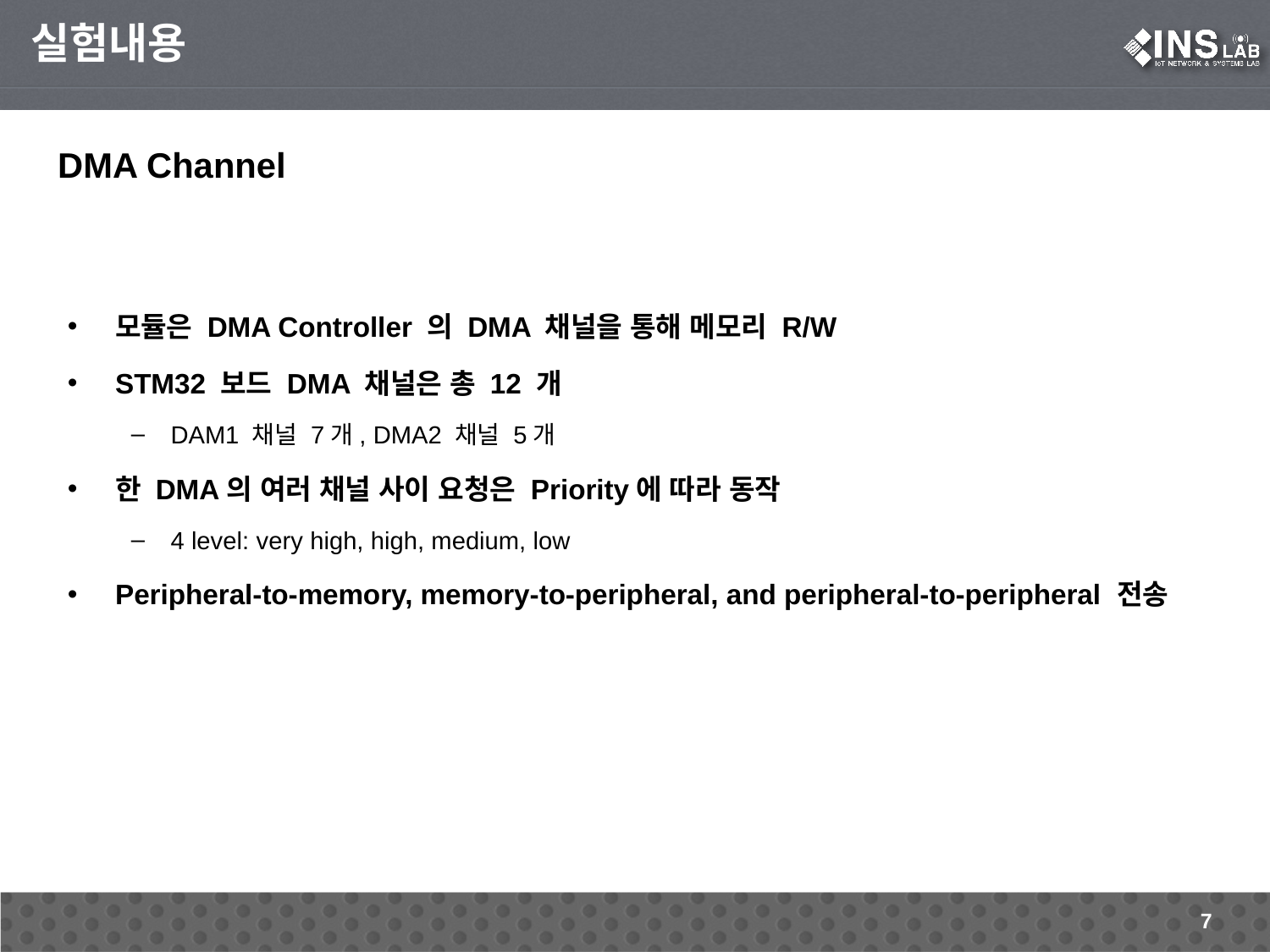

실험내용
DMA Channel
모듈은 DMA Controller 의 DMA 채널을 통해 메모리 R/W
STM32 보드 DMA 채널은 총 12 개
DAM1 채널 7개, DMA2 채널 5개
한 DMA의 여러 채널 사이 요청은 Priority에 따라 동작
4 level: very high, high, medium, low
Peripheral-to-memory, memory-to-peripheral, and peripheral-to-peripheral 전송

7